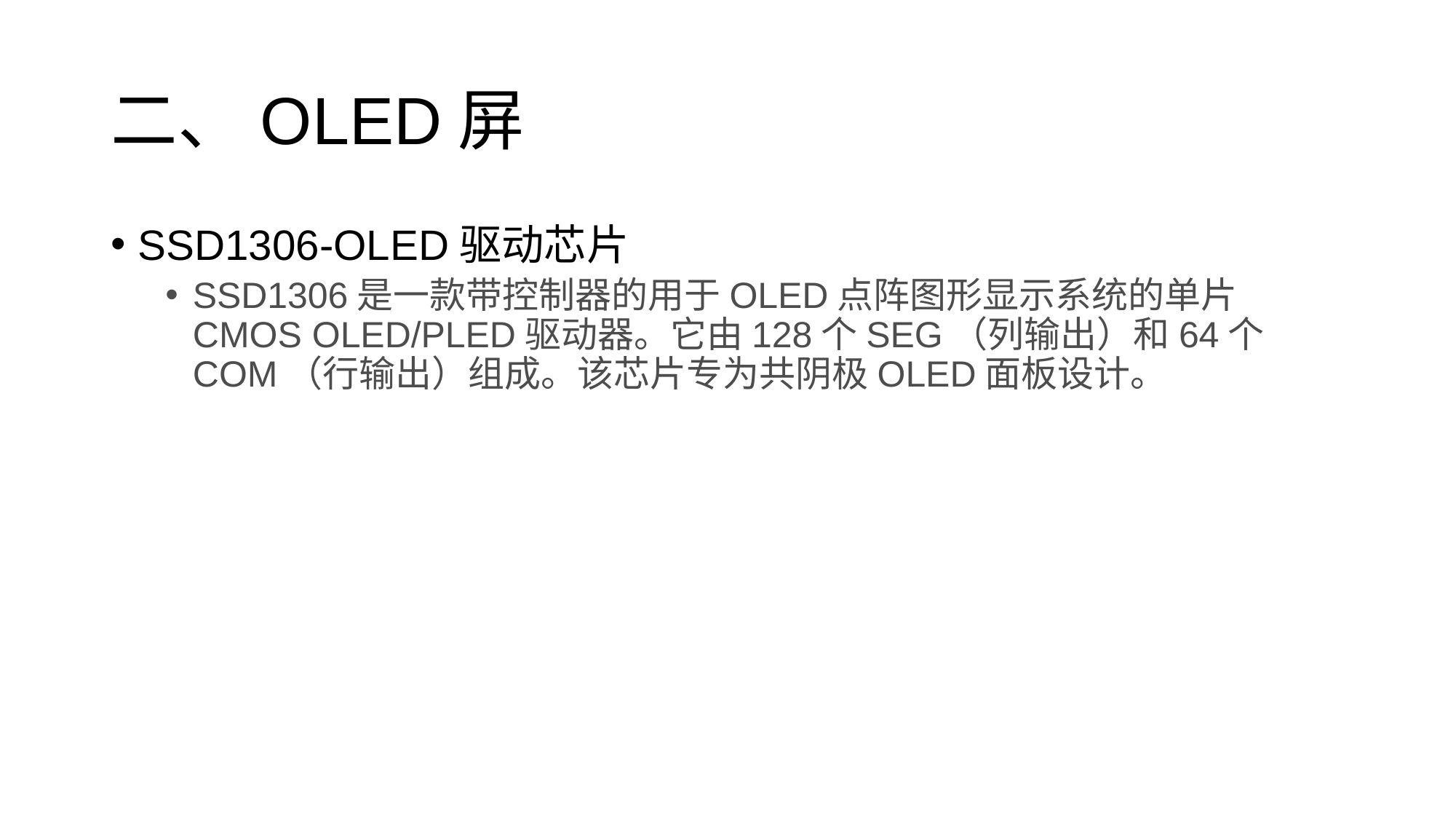

# 二、OLED屏
SSD1306-OLED驱动芯片
SSD1306是一款带控制器的用于OLED点阵图形显示系统的单片CMOS OLED/PLED驱动器。它由128个SEG（列输出）和64个COM（行输出）组成。该芯片专为共阴极OLED面板设计。